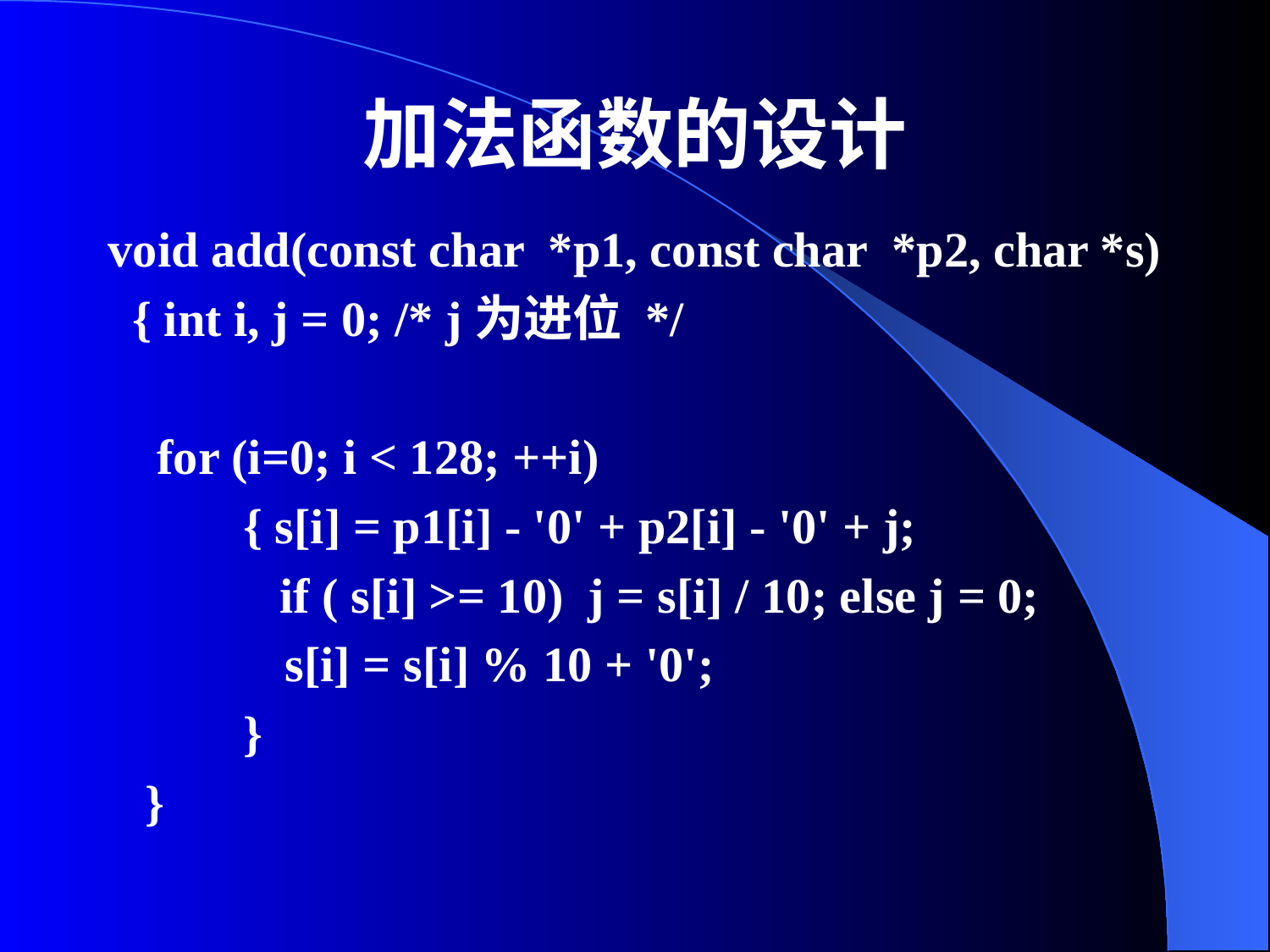

# 加法函数的设计
void add(const char  *p1, const char  *p2, char *s)
  { int i, j = 0; /* j为进位 */

    for (i=0; i < 128; ++i)
           { s[i] = p1[i] - '0' + p2[i] - '0' + j;
              if ( s[i] >= 10)  j = s[i] / 10; else j = 0;
	         s[i] = s[i] % 10 + '0';
           }
   }